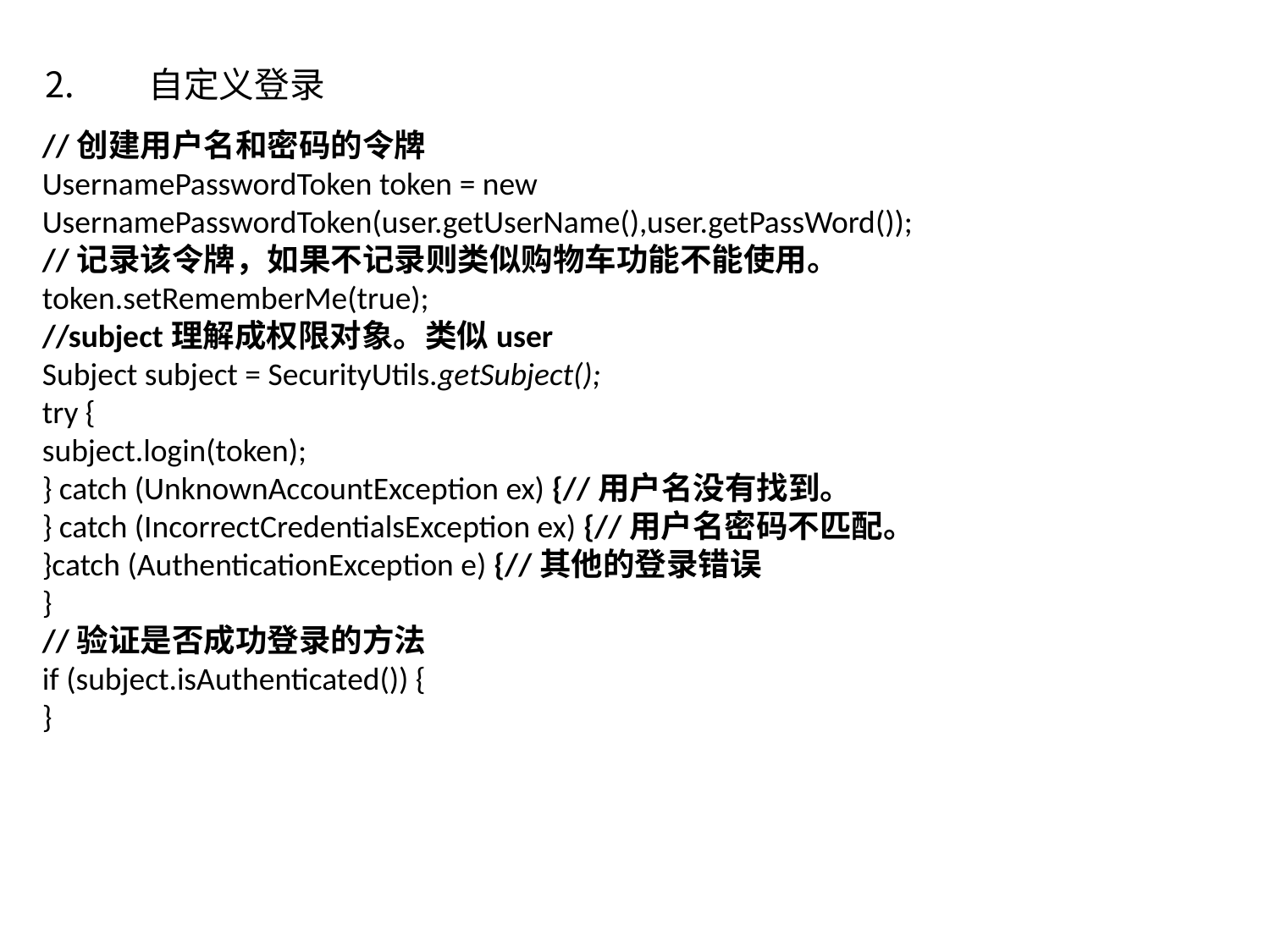

# 自定义登录
//创建用户名和密码的令牌
UsernamePasswordToken token = new UsernamePasswordToken(user.getUserName(),user.getPassWord());
//记录该令牌，如果不记录则类似购物车功能不能使用。
token.setRememberMe(true);
//subject理解成权限对象。类似user
Subject subject = SecurityUtils.getSubject();
try {
subject.login(token);
} catch (UnknownAccountException ex) {//用户名没有找到。
} catch (IncorrectCredentialsException ex) {//用户名密码不匹配。
}catch (AuthenticationException e) {//其他的登录错误
}
//验证是否成功登录的方法
if (subject.isAuthenticated()) {
}